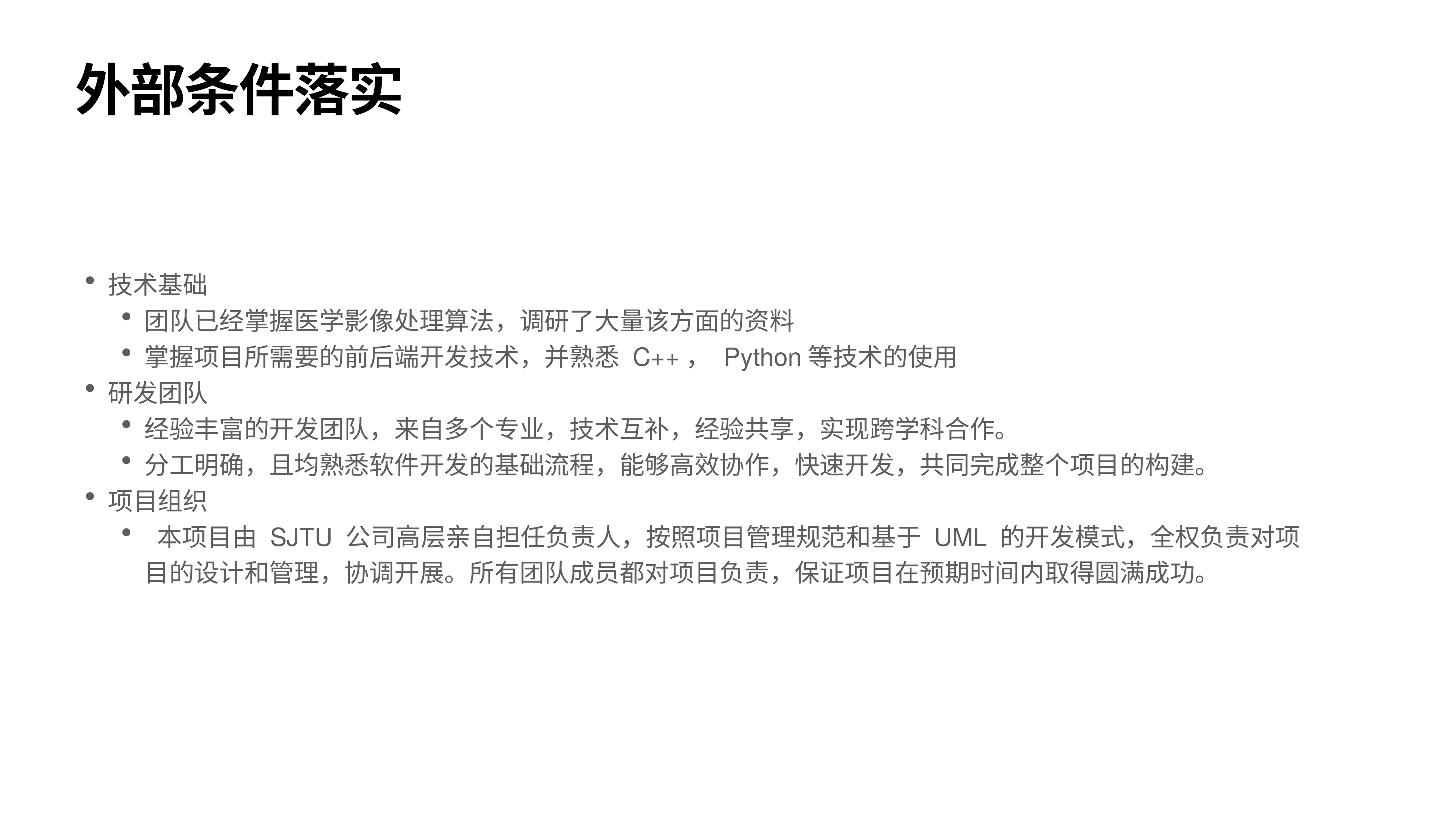

# 外部条件落实
技术基础
团队已经掌握医学影像处理算法，调研了大量该方面的资料
掌握项目所需要的前后端开发技术，并熟悉 C++， Python等技术的使用
研发团队
经验丰富的开发团队，来自多个专业，技术互补，经验共享，实现跨学科合作。
分工明确，且均熟悉软件开发的基础流程，能够高效协作，快速开发，共同完成整个项目的构建。
项目组织
 本项目由 SJTU 公司高层亲自担任负责人，按照项目管理规范和基于 UML 的开发模式，全权负责对项目的设计和管理，协调开展。所有团队成员都对项目负责，保证项目在预期时间内取得圆满成功。